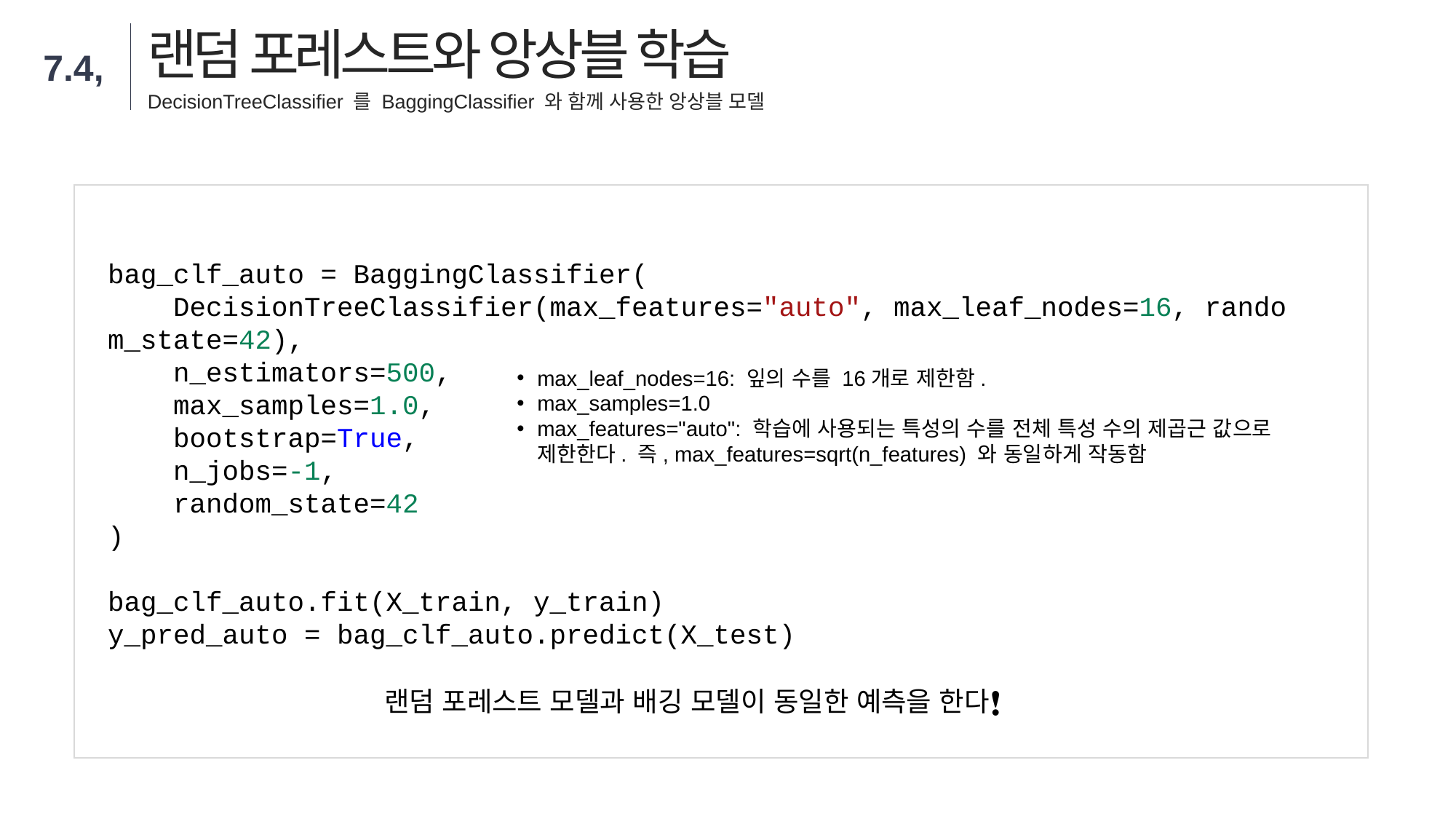

랜덤 포레스트와 앙상블 학습
7.4,
DecisionTreeClassifier 를 BaggingClassifier 와 함께 사용한 앙상블 모델

bag_clf_auto = BaggingClassifier(
    DecisionTreeClassifier(max_features="auto", max_leaf_nodes=16, random_state=42),
    n_estimators=500,
    max_samples=1.0,
    bootstrap=True,
    n_jobs=-1,
    random_state=42
)
bag_clf_auto.fit(X_train, y_train)
y_pred_auto = bag_clf_auto.predict(X_test)

max_leaf_nodes=16: 잎의 수를 16개로 제한함.
max_samples=1.0
max_features="auto": 학습에 사용되는 특성의 수를 전체 특성 수의 제곱근 값으로 제한한다. 즉, max_features=sqrt(n_features) 와 동일하게 작동함
랜덤 포레스트 모델과 배깅 모델이 동일한 예측을 한다❗